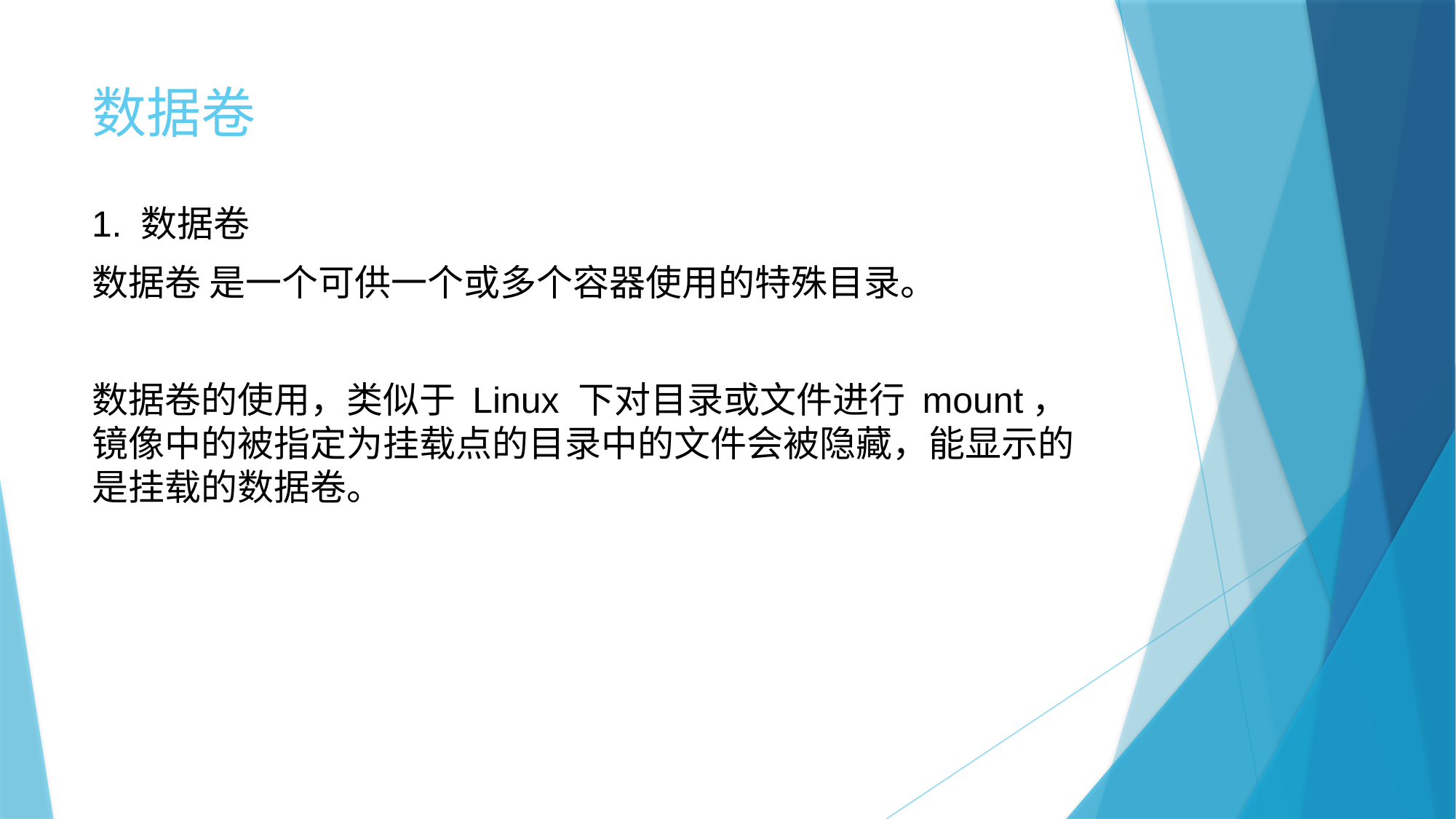

# 数据卷
1. 数据卷
数据卷 是一个可供一个或多个容器使用的特殊目录。

数据卷的使用，类似于 Linux 下对目录或文件进行 mount，镜像中的被指定为挂载点的目录中的文件会被隐藏，能显示的是挂载的数据卷。